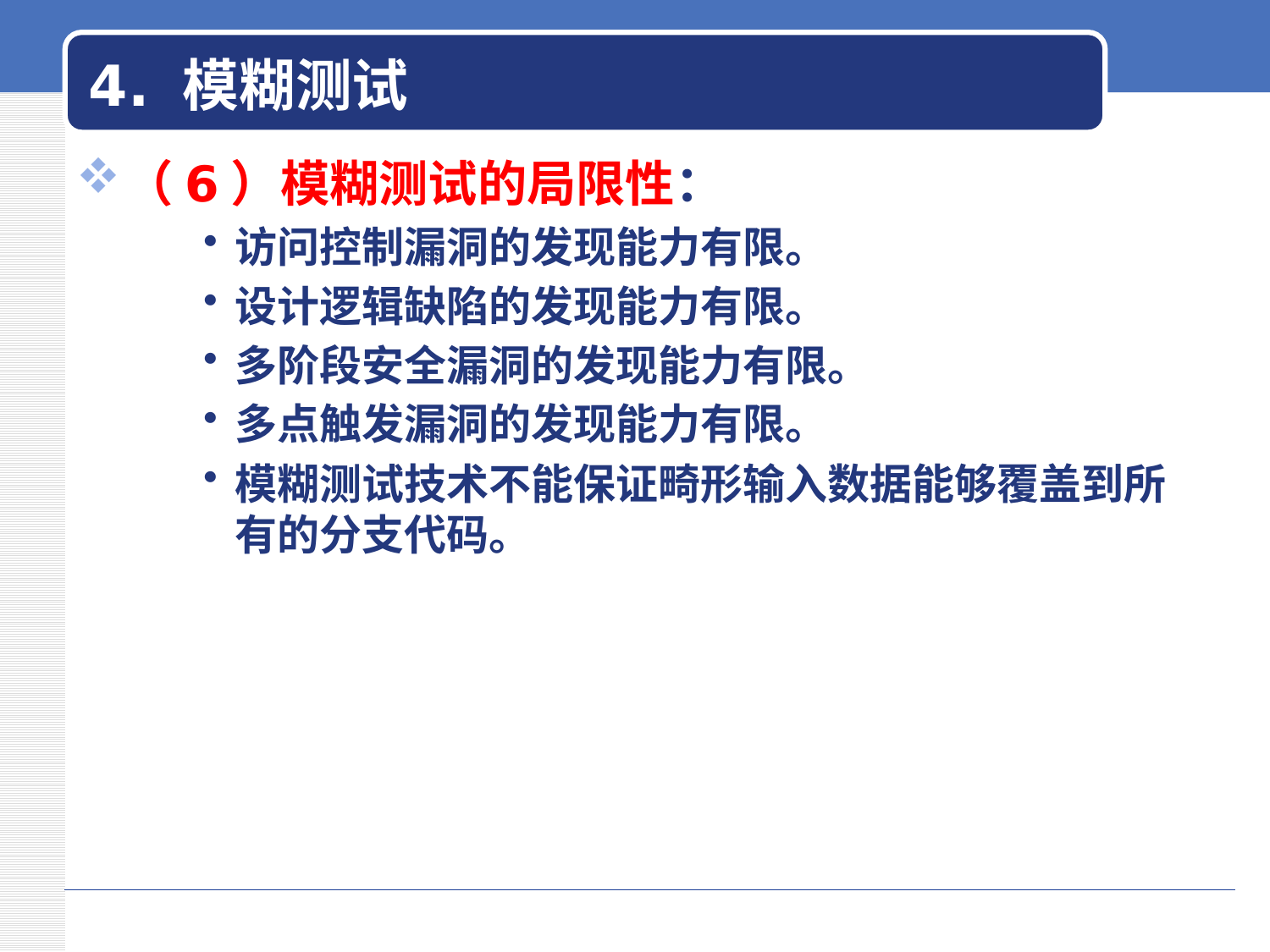

# 4. 模糊测试
（6）模糊测试的局限性：
访问控制漏洞的发现能力有限。
设计逻辑缺陷的发现能力有限。
多阶段安全漏洞的发现能力有限。
多点触发漏洞的发现能力有限。
模糊测试技术不能保证畸形输入数据能够覆盖到所有的分支代码。